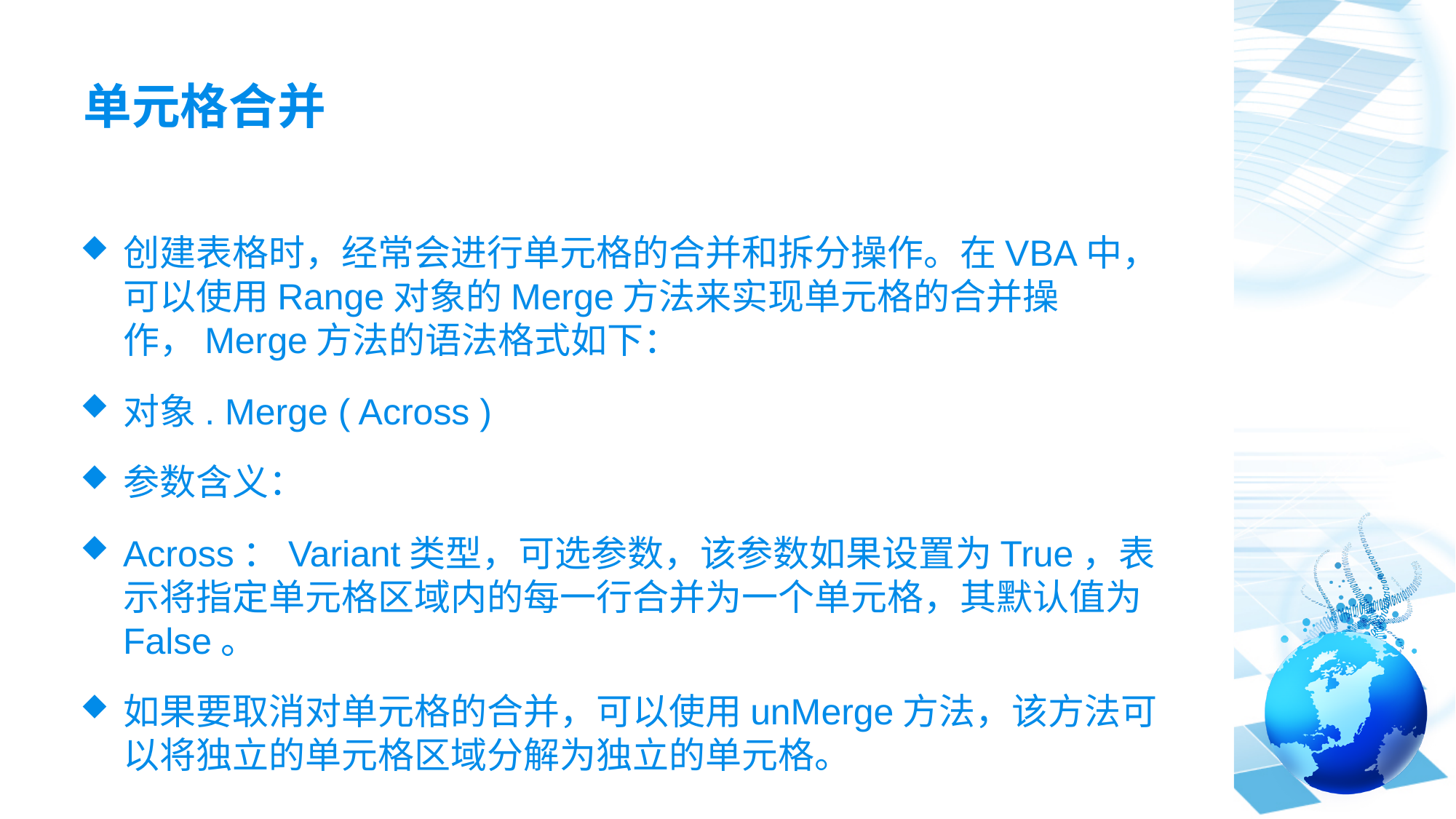

# 单元格合并

创建表格时，经常会进行单元格的合并和拆分操作。在VBA中，可以使用Range对象的Merge方法来实现单元格的合并操作，Merge方法的语法格式如下：
对象. Merge ( Across )
参数含义：
Across：Variant类型，可选参数，该参数如果设置为True，表示将指定单元格区域内的每一行合并为一个单元格，其默认值为False。
如果要取消对单元格的合并，可以使用unMerge方法，该方法可以将独立的单元格区域分解为独立的单元格。